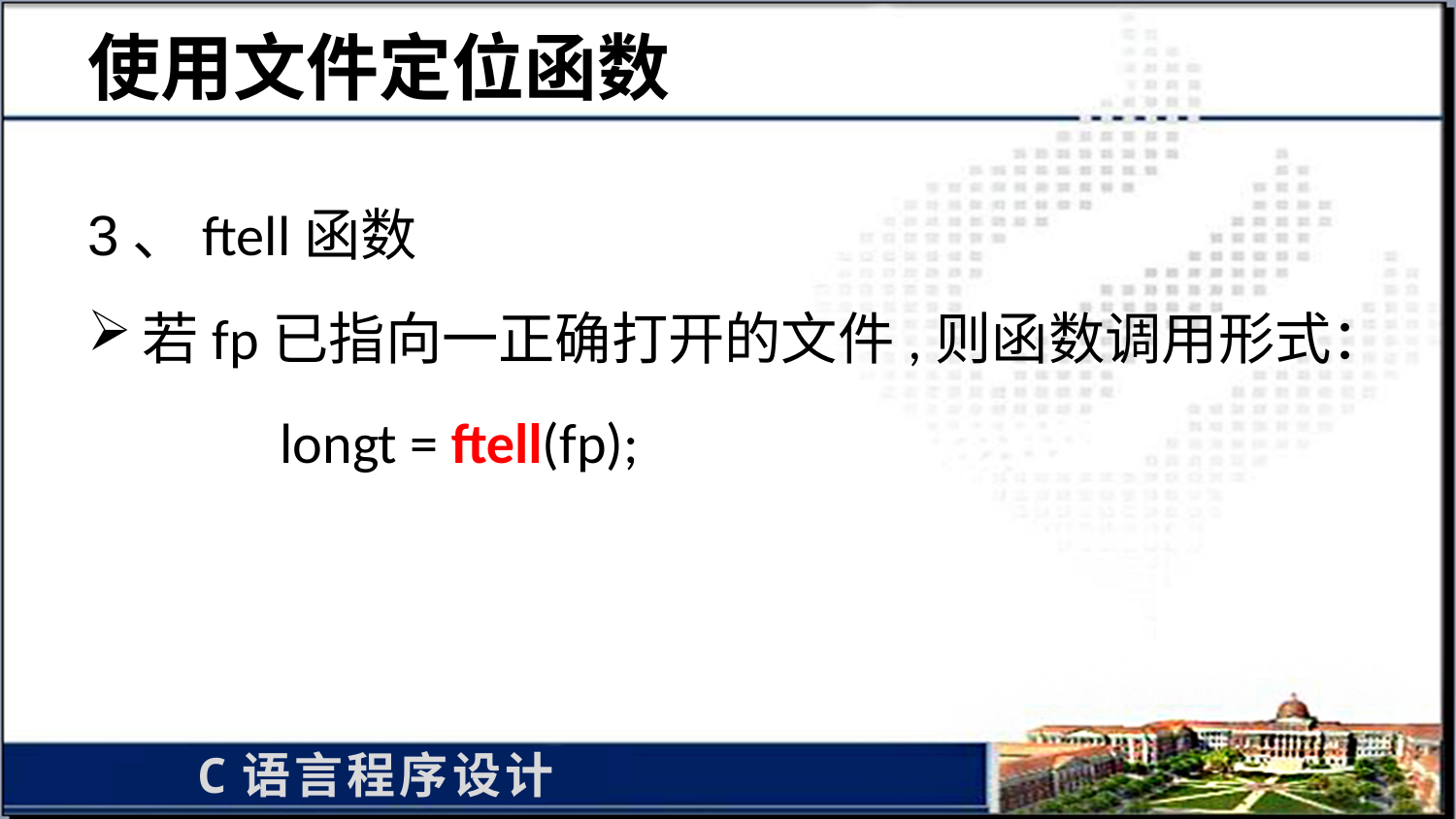

# 使用文件定位函数
3、ftell函数
若fp已指向一正确打开的文件,则函数调用形式：
               longt = ftell(fp);